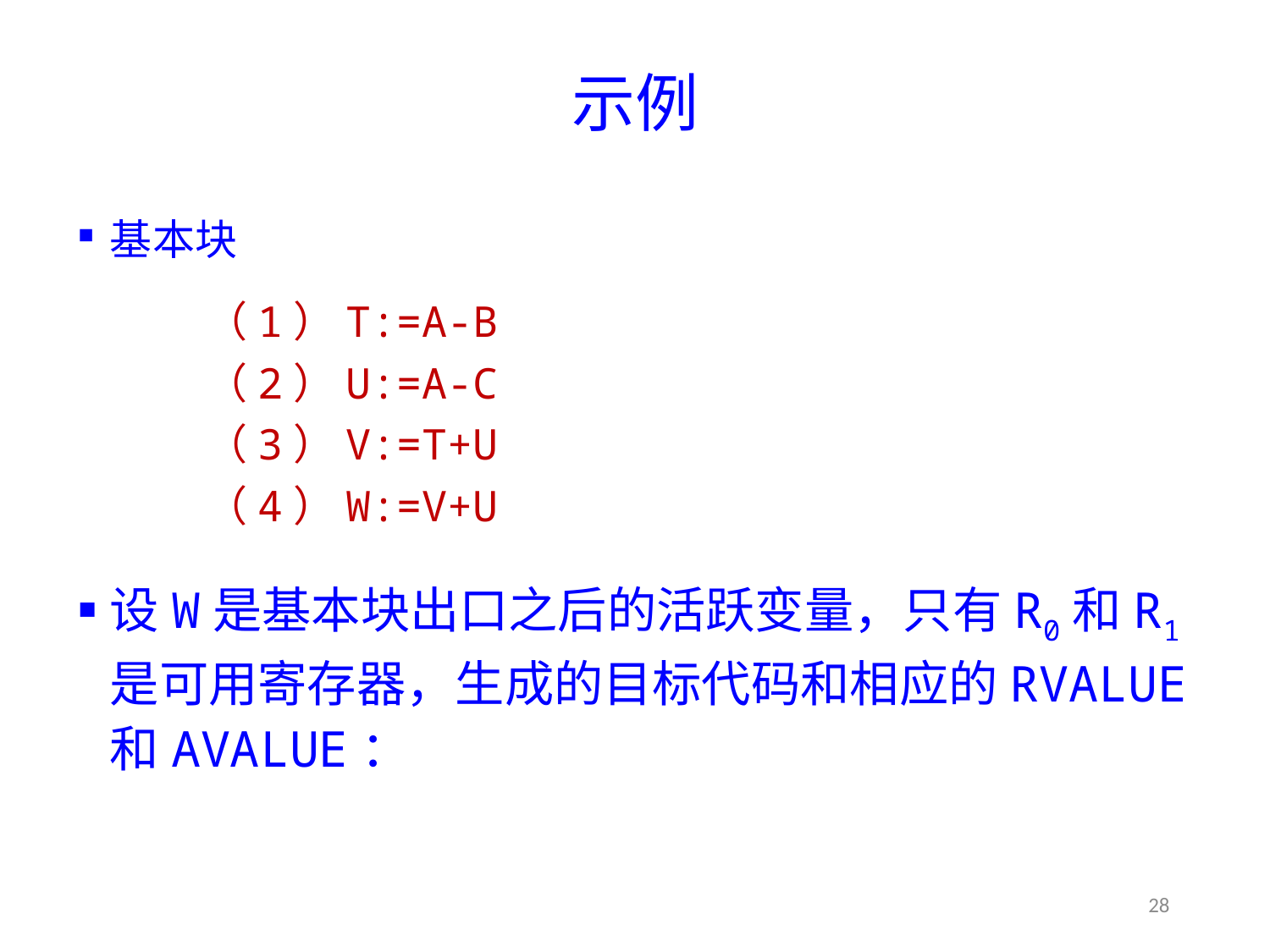

# 示例
基本块
（1）T:=A-B
（2）U:=A-C
（3）V:=T+U
（4）W:=V+U
设W是基本块出口之后的活跃变量，只有R0和R1是可用寄存器，生成的目标代码和相应的RVALUE和AVALUE：
28